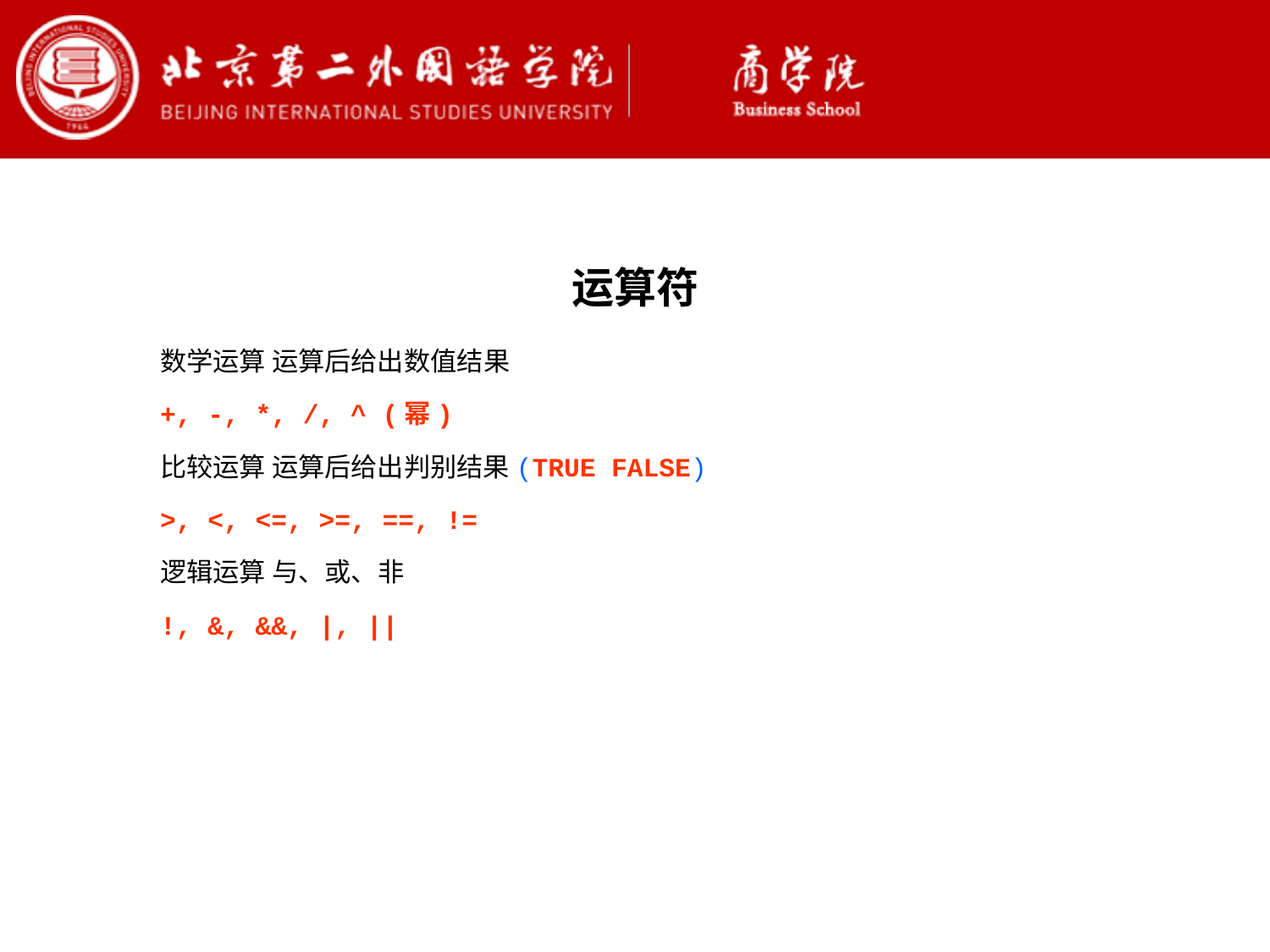

运算符
数学运算 运算后给出数值结果
+, -, *, /, ^ (幂)
比较运算 运算后给出判别结果(TRUE FALSE)
>, <, <=, >=, ==, !=
逻辑运算 与、或、非
!, &, &&, |, ||